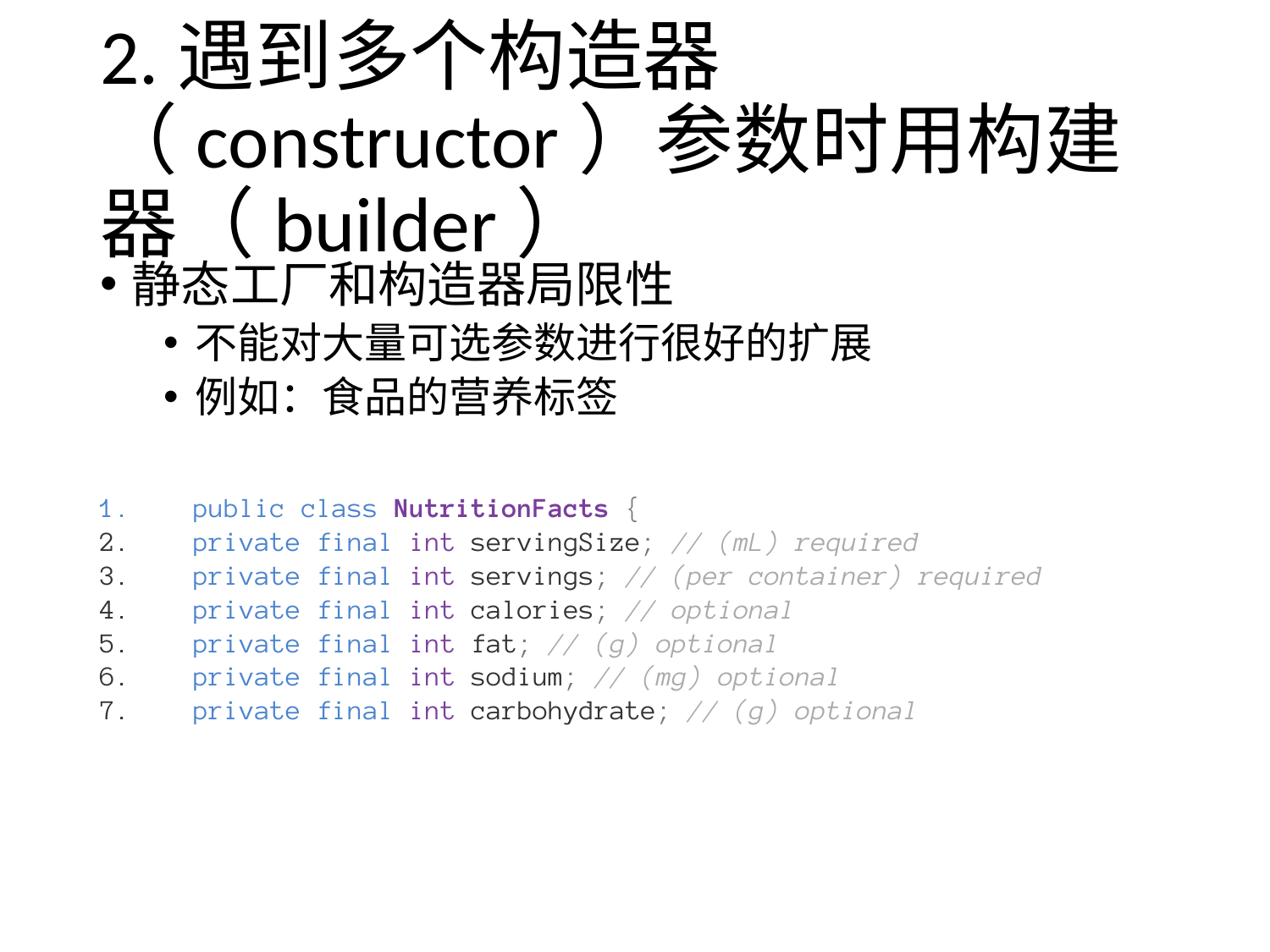

# 2.遇到多个构造器（constructor）参数时用构建器（builder）
静态工厂和构造器局限性
不能对大量可选参数进行很好的扩展
例如：食品的营养标签

    public class NutritionFacts {
    private final int servingSize; // (mL) required
    private final int servings; // (per container) required
    private final int calories; // optional
    private final int fat; // (g) optional
    private final int sodium; // (mg) optional
    private final int carbohydrate; // (g) optional